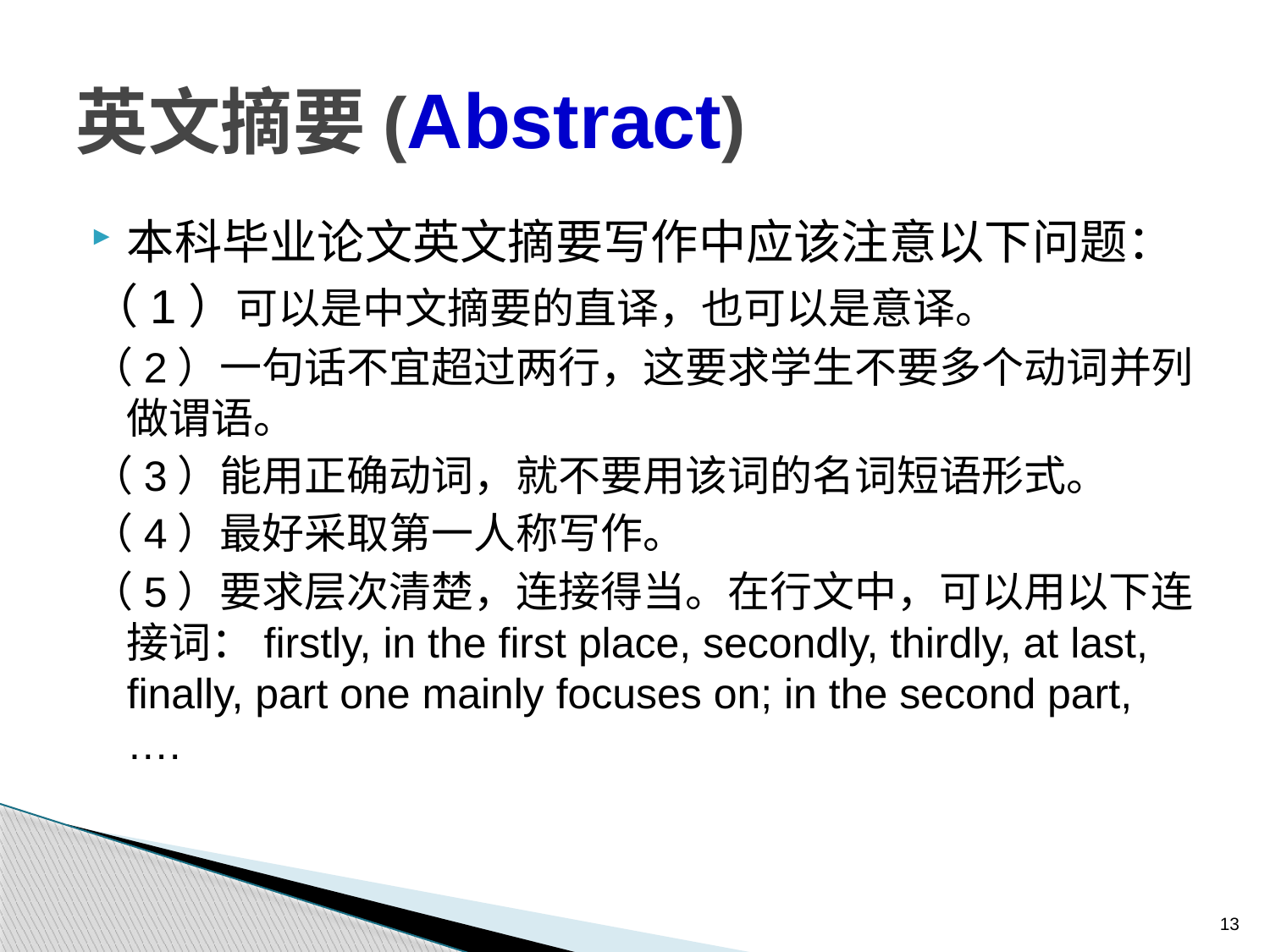

# 英文摘要(Abstract)
本科毕业论文英文摘要写作中应该注意以下问题：
（1）可以是中文摘要的直译，也可以是意译。
（2）一句话不宜超过两行，这要求学生不要多个动词并列做谓语。
（3）能用正确动词，就不要用该词的名词短语形式。
（4）最好采取第一人称写作。
（5）要求层次清楚，连接得当。在行文中，可以用以下连接词：firstly, in the first place, secondly, thirdly, at last, finally, part one mainly focuses on; in the second part, ….

13